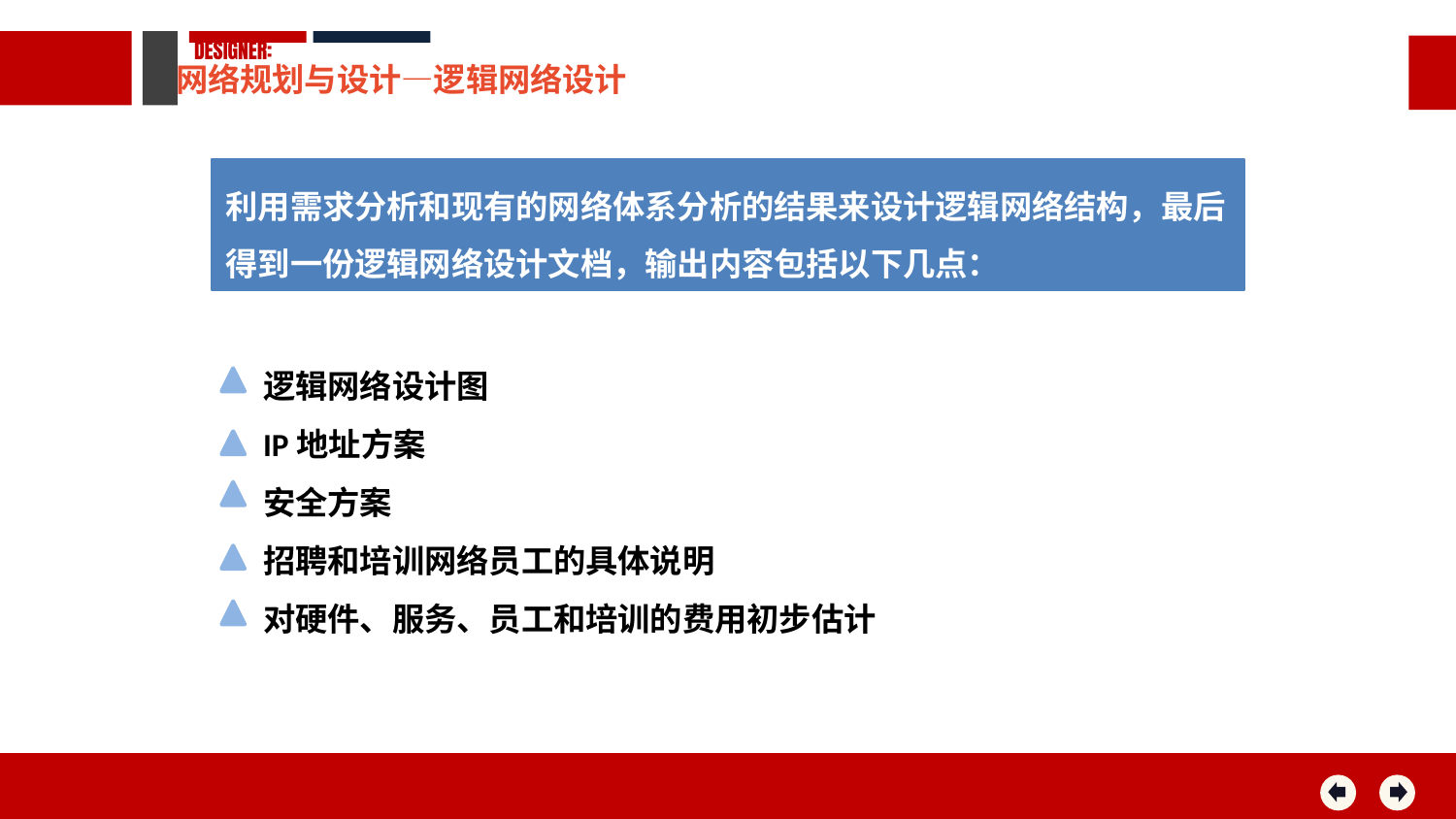

DESIGNER:
网络规划与设计—逻辑网络设计
利用需求分析和现有的网络体系分析的结果来设计逻辑网络结构，最后得到一份逻辑网络设计文档，输出内容包括以下几点：
逻辑网络设计图
IP地址方案
安全方案
招聘和培训网络员工的具体说明
对硬件、服务、员工和培训的费用初步估计